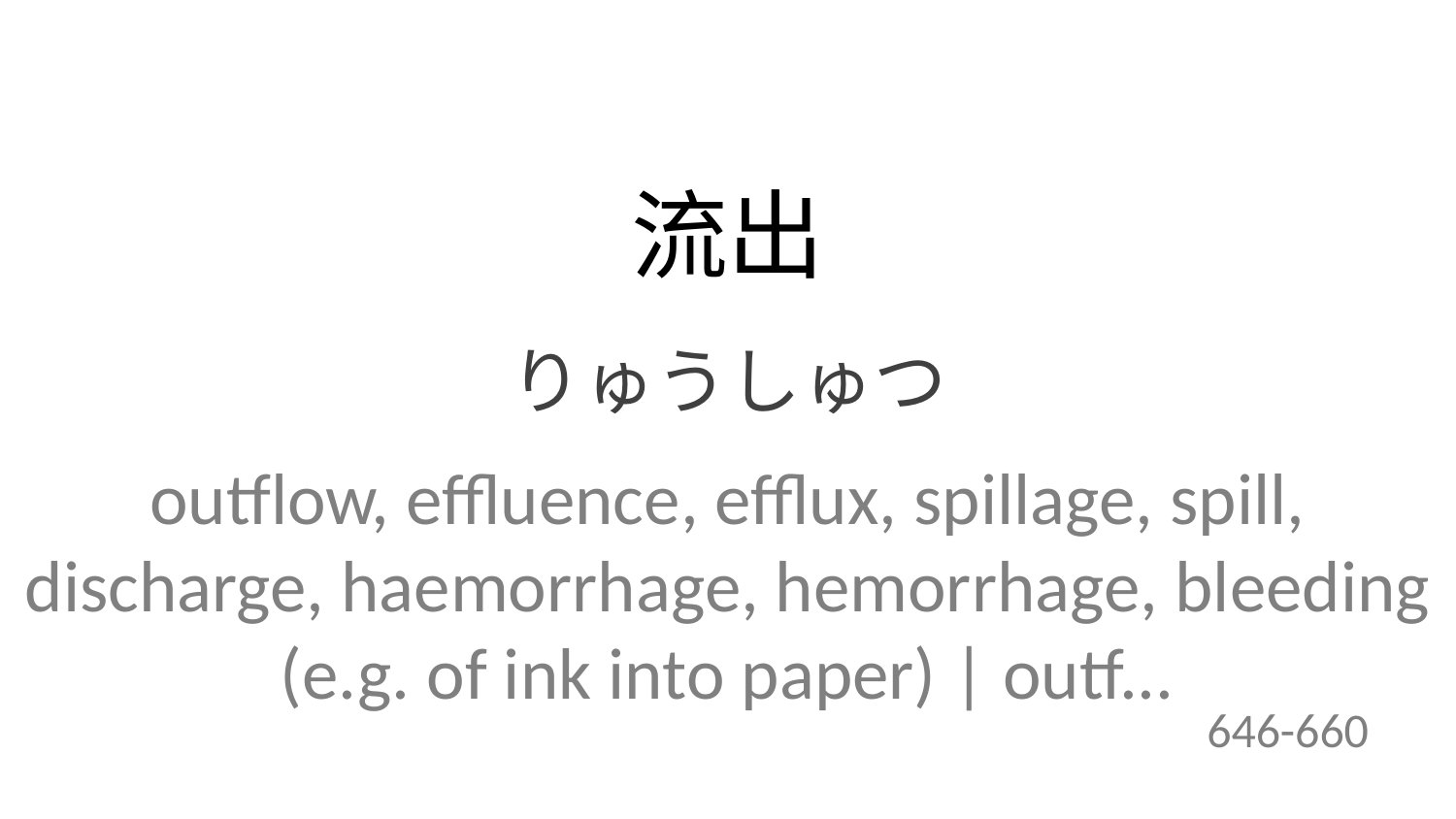

流出

りゅうしゅつ
outflow, effluence, efflux, spillage, spill, discharge, haemorrhage, hemorrhage, bleeding (e.g. of ink into paper) | outf...
646-660